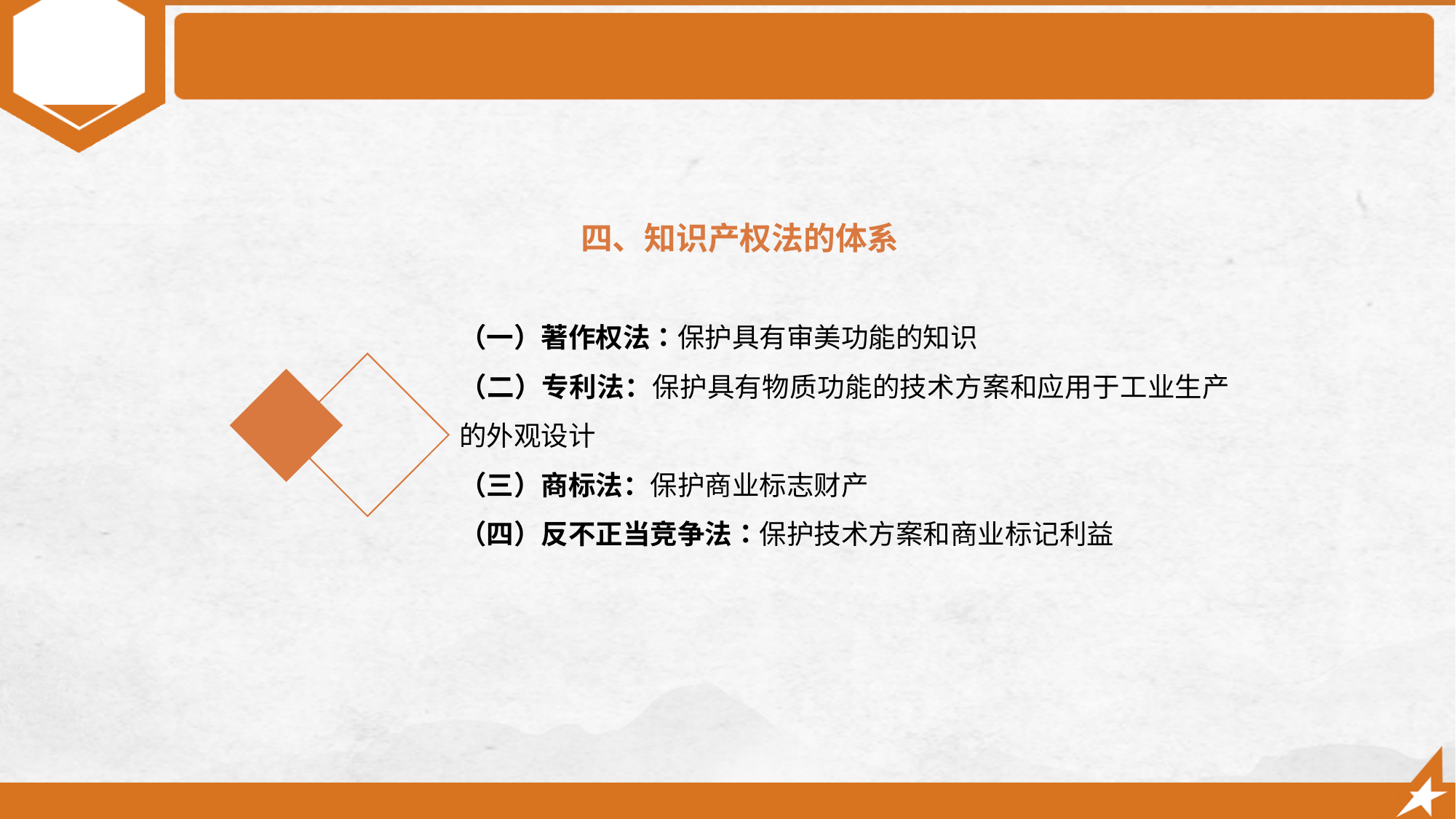

四、知识产权法的体系
（一）著作权法：保护具有审美功能的知识
（二）专利法：保护具有物质功能的技术方案和应用于工业生产的外观设计
（三）商标法：保护商业标志财产
（四）反不正当竞争法：保护技术方案和商业标记利益